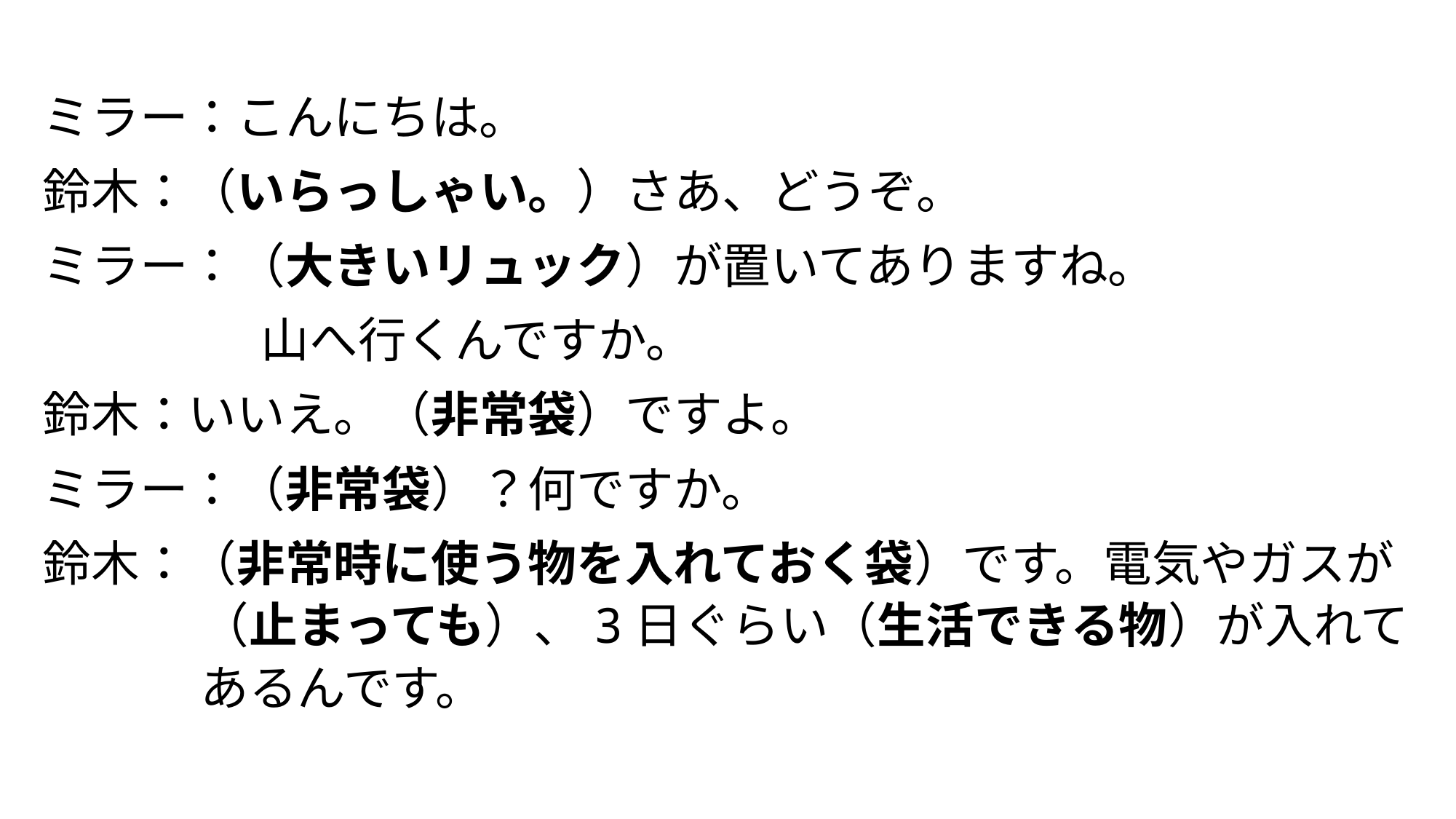

ミラー：こんにちは。
鈴木：（いらっしゃい。）さあ、どうぞ。
ミラー：（大きいリュック）が置いてありますね。
		山へ行くんですか。
鈴木：いいえ。（非常袋）ですよ。
ミラー：（非常袋）？何ですか。
鈴木：（非常時に使う物を入れておく袋）です。電気やガスが　	　（止まっても）、3日ぐらい（生活できる物）が入れて	　あるんです。